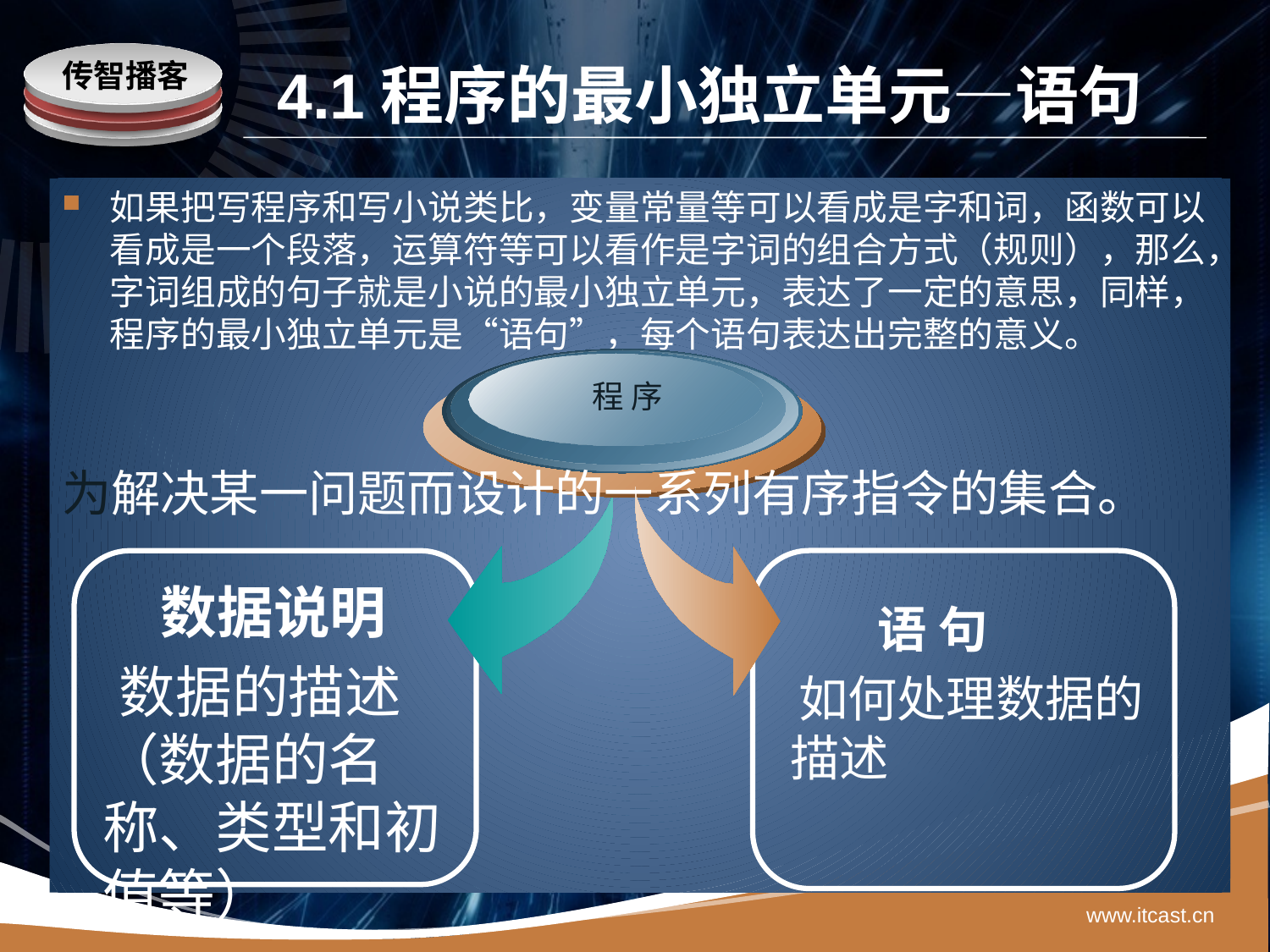

# 4.1程序的最小独立单元—语句
如果把写程序和写小说类比，变量常量等可以看成是字和词，函数可以看成是一个段落，运算符等可以看作是字词的组合方式（规则），那么，字词组成的句子就是小说的最小独立单元，表达了一定的意思，同样，程序的最小独立单元是“语句”，每个语句表达出完整的意义。

程 序
为解决某一问题而设计的一系列有序指令的集合。

  数据说明
    数据的描述（数据的名称、类型和初值等）

           语 句
    如何处理数据的描述

www.itcast.cn